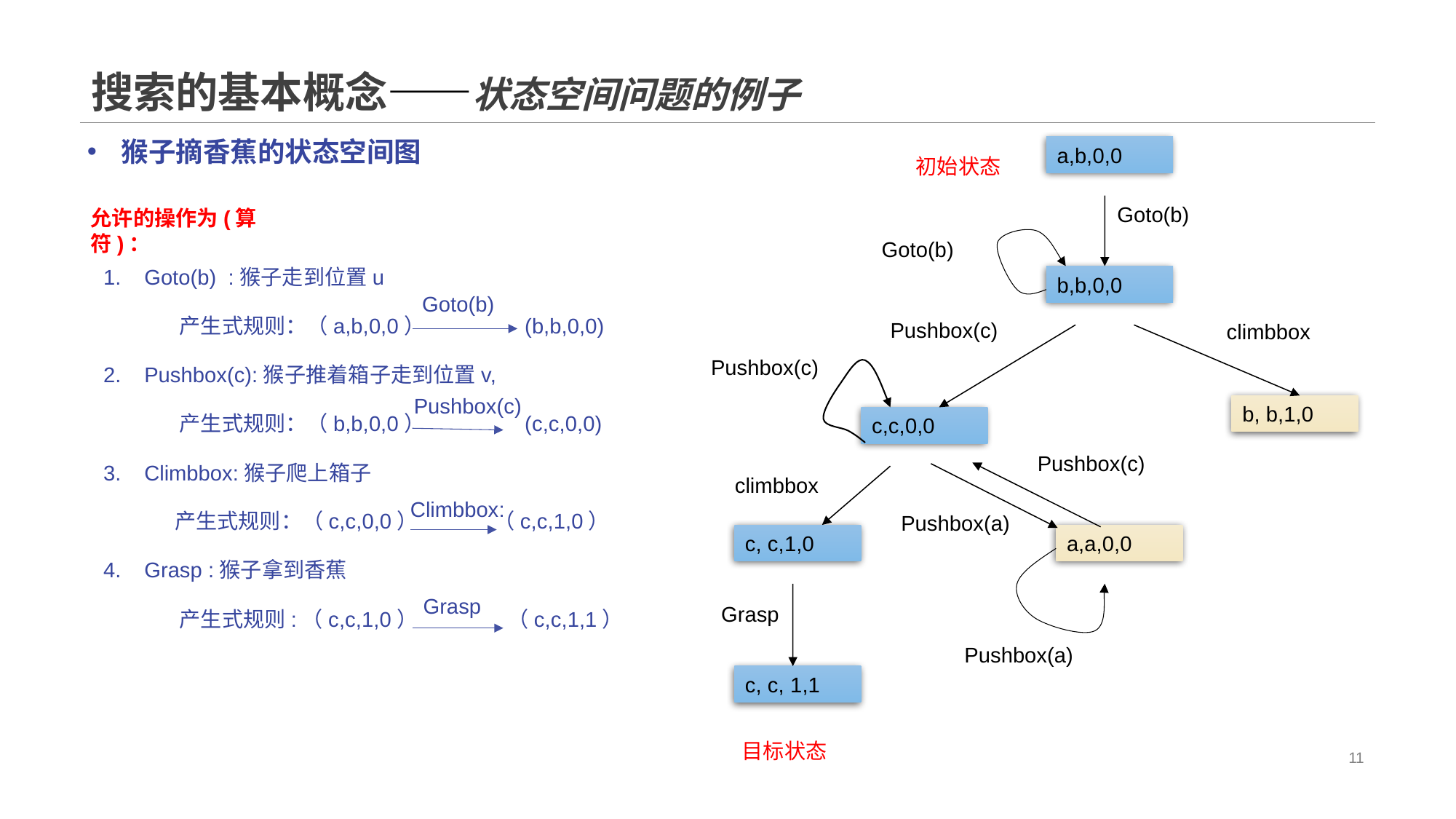

# 搜索的基本概念——状态空间问题的例子
猴子摘香蕉的状态空间图
a,b,0,0

Goto(b)

Goto(b)
b,b,0,0
climbbox

Pushbox(c)

b, b,1,0
c,c,0,0

climbbox
c, c,1,0
a,a,0,0

Grasp
c, c, 1,1
Pushbox(c)
Pushbox(c)
Pushbox(a)
Pushbox(a)
初始状态
允许的操作为(算符)：
Goto(b)  :猴子走到位置u
               产生式规则：（a,b,0,0）                    (b,b,0,0)
Pushbox(c):猴子推着箱子走到位置v,
               产生式规则：（b,b,0,0）                    (c,c,0,0)
Climbbox:猴子爬上箱子
              产生式规则：（c,c,0,0）                （c,c,1,0）
Grasp :猴子拿到香蕉
               产生式规则:（c,c,1,0）                   （c,c,1,1）
Goto(b)
Pushbox(c)
Climbbox:
Grasp
目标状态
11